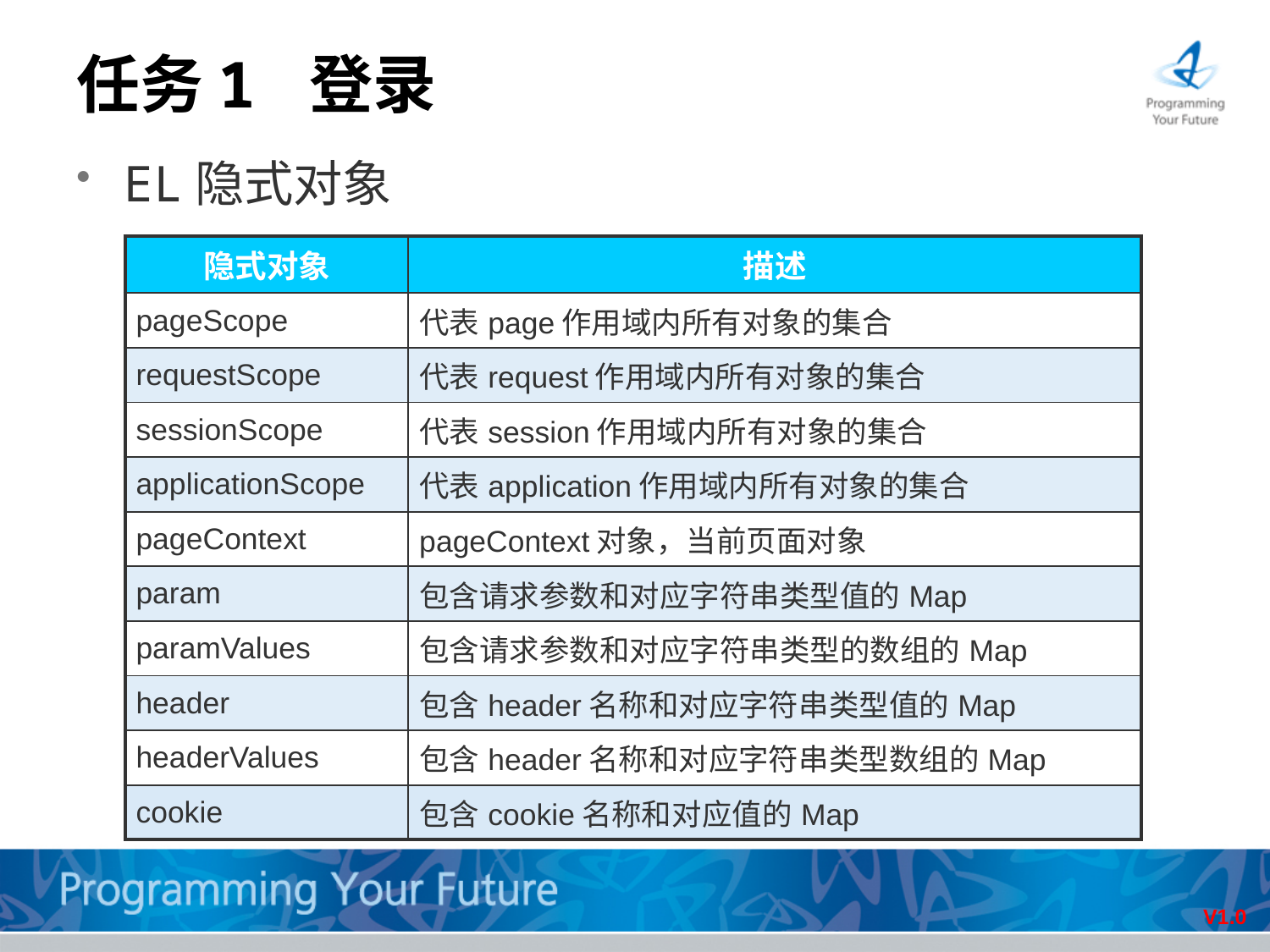

# 任务1 登录
EL隐式对象

| 隐式对象 | 描述 |
| --- | --- |
| pageScope | 代表page作用域内所有对象的集合 |
| requestScope | 代表request作用域内所有对象的集合 |
| sessionScope | 代表session作用域内所有对象的集合 |
| applicationScope | 代表application作用域内所有对象的集合 |
| pageContext | pageContext对象，当前页面对象 |
| param | 包含请求参数和对应字符串类型值的Map |
| paramValues | 包含请求参数和对应字符串类型的数组的Map |
| header | 包含header名称和对应字符串类型值的Map |
| headerValues | 包含header名称和对应字符串类型数组的Map |
| cookie | 包含cookie名称和对应值的Map |